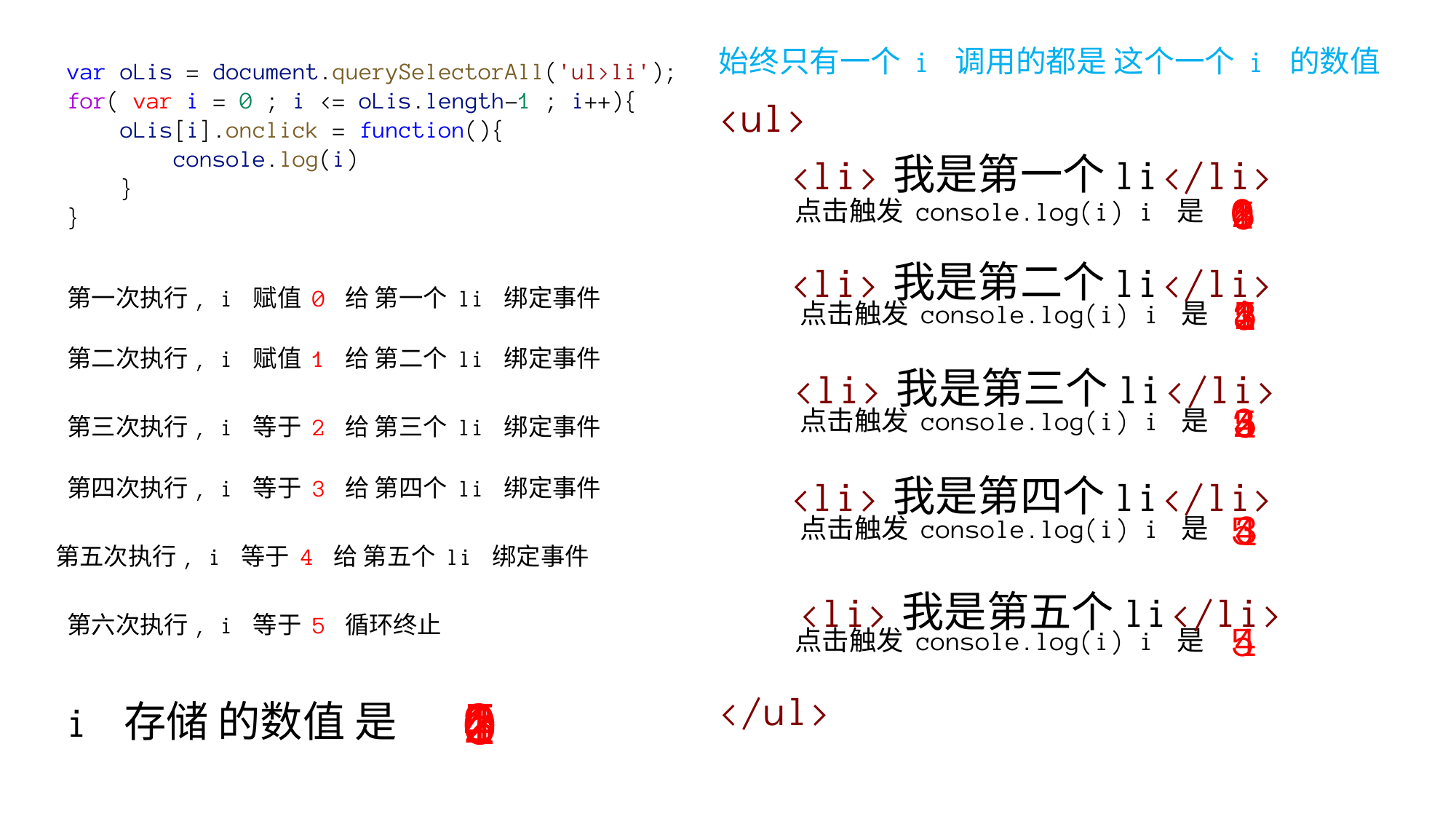

始终只有一个 i 调用的都是 这个一个 i 的数值
var oLis = document.querySelectorAll('ul>li');
for( var i = 0 ; i <= oLis.length-1 ; i++){
    oLis[i].onclick = function(){
        console.log(i)
    }
}
<ul>
 <li>我是第一个li</li>
0
1
2
5
4
3
点击触发 console.log(i) i 是
 <li>我是第二个li</li>
第一次执行, i 赋值 0 给 第一个 li 绑定事件
1
2
5
3
4
点击触发 console.log(i) i 是
第二次执行, i 赋值 1 给 第二个 li 绑定事件
 <li>我是第三个li</li>
3
2
4
5
点击触发 console.log(i) i 是
第三次执行, i 等于 2 给 第三个 li 绑定事件
 <li>我是第四个li</li>
第四次执行, i 等于 3 给 第四个 li 绑定事件
3
5
4
点击触发 console.log(i) i 是
第五次执行, i 等于 4 给 第五个 li 绑定事件
 <li>我是第五个li</li>
第六次执行, i 等于 5 循环终止
4
5
点击触发 console.log(i) i 是
1
2
5
</ul>
0
3
4
i 存储 的数值 是